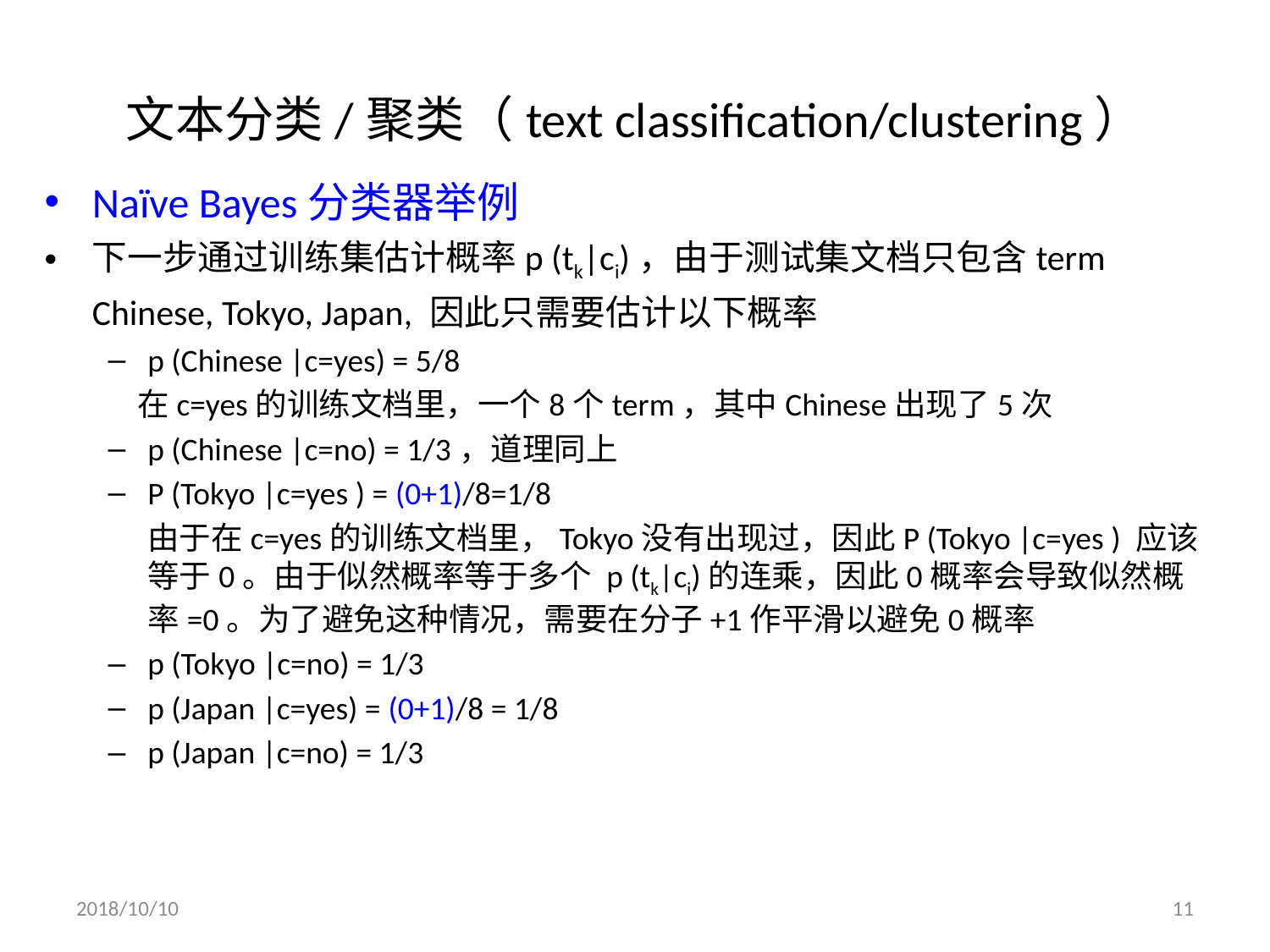

# 文本分类/聚类（text classification/clustering）
Naïve Bayes分类器举例
下一步通过训练集估计概率p (tk|ci)，由于测试集文档只包含term Chinese, Tokyo, Japan, 因此只需要估计以下概率
p (Chinese |c=yes) = 5/8
   在c=yes的训练文档里，一个8个term，其中Chinese出现了5次
p (Chinese |c=no) = 1/3，道理同上
P (Tokyo |c=yes ) = (0+1)/8=1/8
	由于在c=yes的训练文档里，Tokyo没有出现过，因此P (Tokyo |c=yes ) 应该等于0。由于似然概率等于多个 p (tk|ci)的连乘，因此0概率会导致似然概率=0。为了避免这种情况，需要在分子+1作平滑以避免0概率
p (Tokyo |c=no) = 1/3
p (Japan |c=yes) = (0+1)/8 = 1/8
p (Japan |c=no) = 1/3

2018/10/10
11